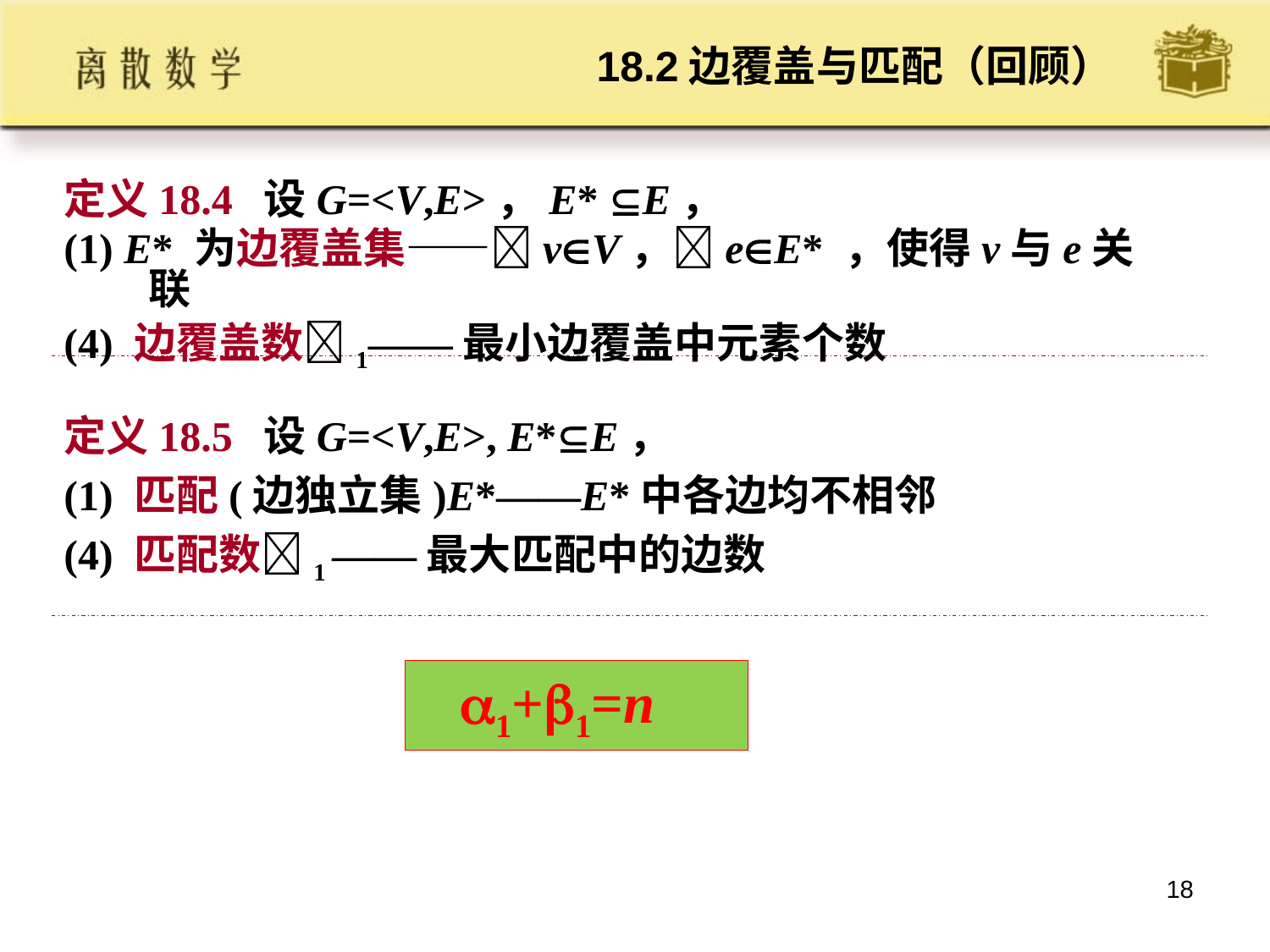

# 18.2边覆盖与匹配（回顾）
定义18.4  设G=<V,E>，E* ⊆E，
(1) E* 为边覆盖集——∀v∈V，∃e∈E* ，使得v与e关联
(4) 边覆盖数α1——最小边覆盖中元素个数

定义18.5  设G=<V,E>, E*⊆E，
(1) 匹配(边独立集)E*——E*中各边均不相邻
(4) 匹配数β1 ——最大匹配中的边数
   α1+β1=n
18